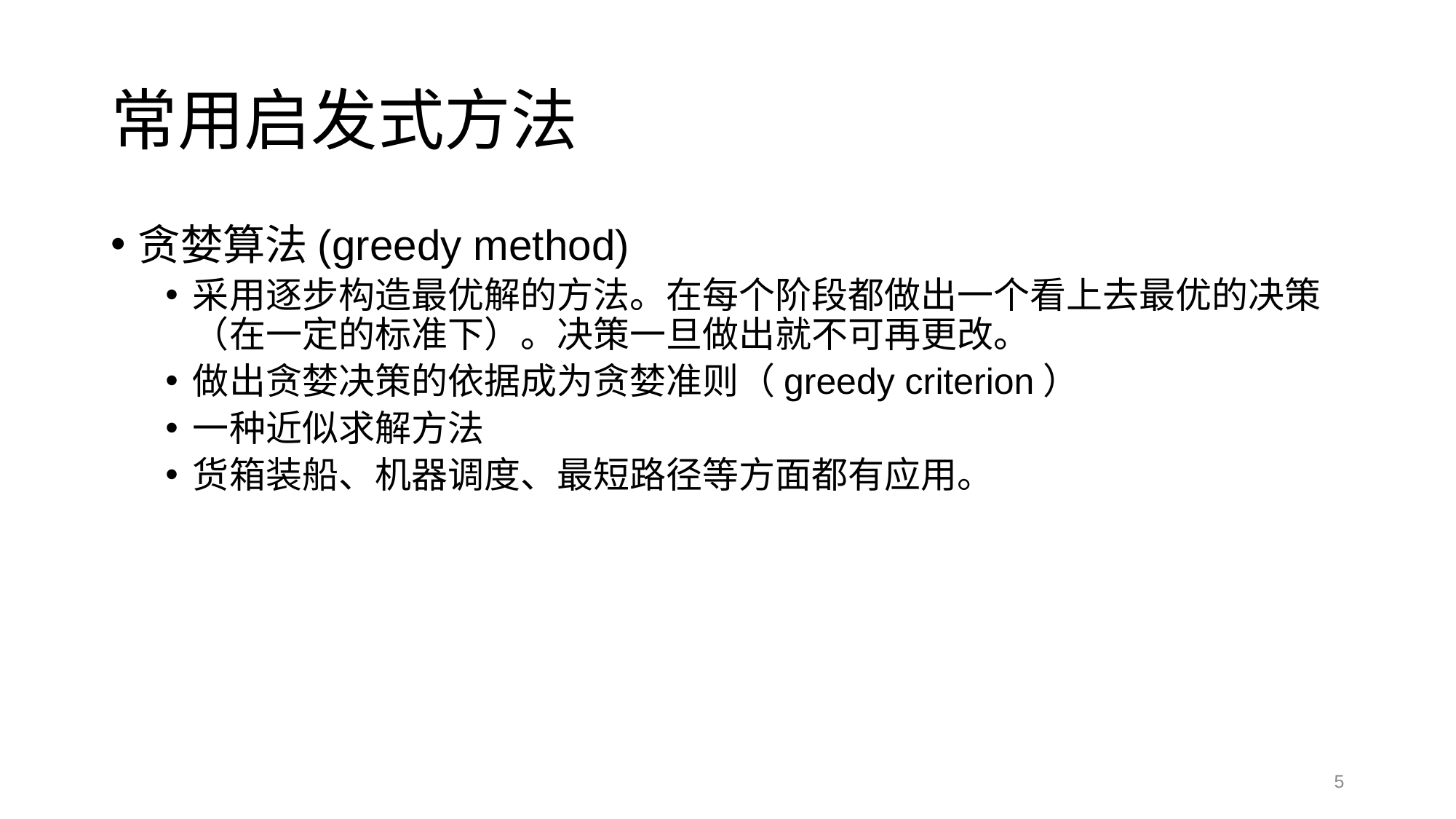

# 常用启发式方法
贪婪算法(greedy method)
采用逐步构造最优解的方法。在每个阶段都做出一个看上去最优的决策（在一定的标准下）。决策一旦做出就不可再更改。
做出贪婪决策的依据成为贪婪准则（greedy criterion）
一种近似求解方法
货箱装船、机器调度、最短路径等方面都有应用。

5